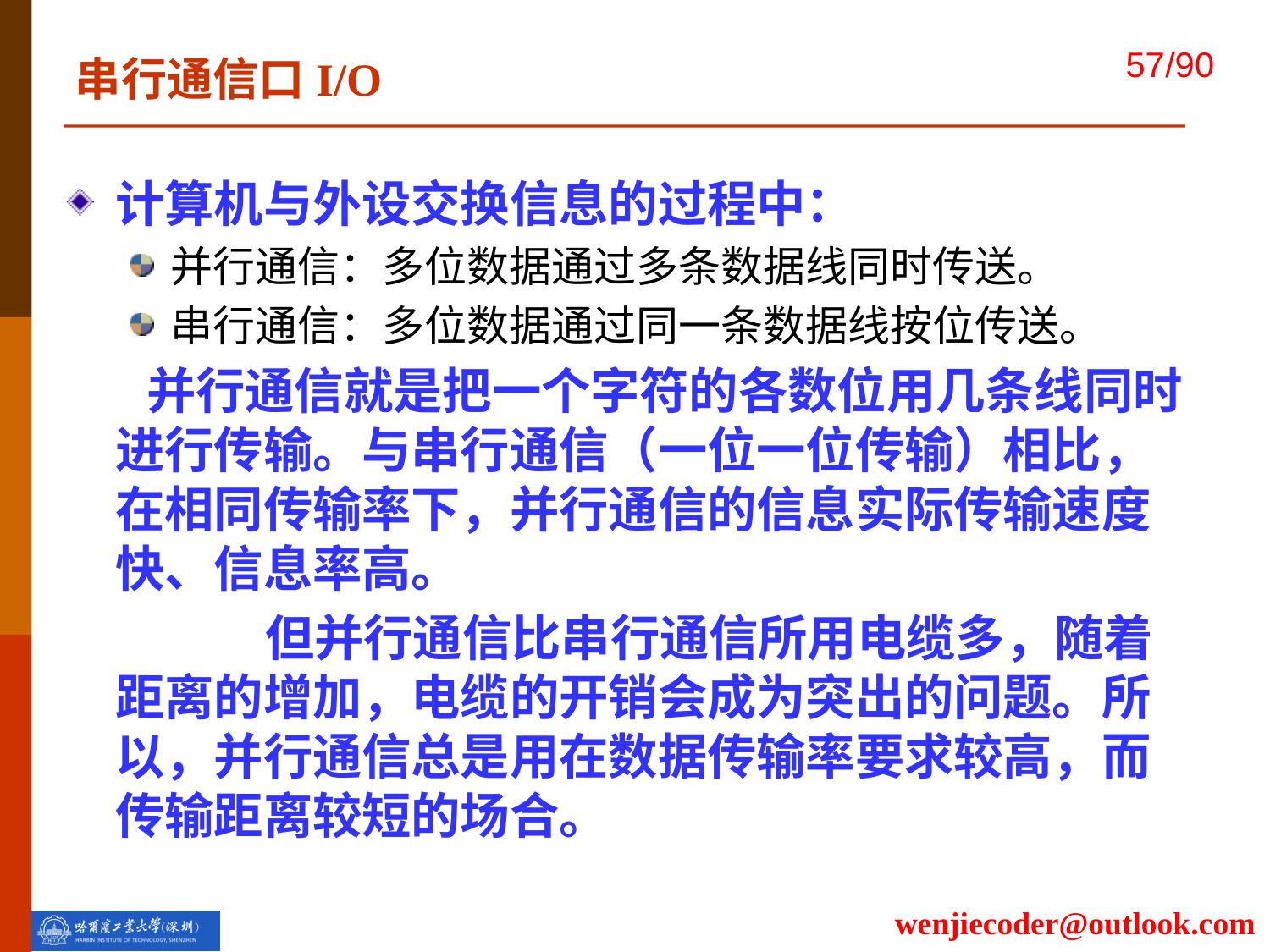

串行通信口I/O
计算机与外设交换信息的过程中：
并行通信：多位数据通过多条数据线同时传送。
串行通信：多位数据通过同一条数据线按位传送。
      并行通信就是把一个字符的各数位用几条线同时进行传输。与串行通信（一位一位传输）相比，在相同传输率下，并行通信的信息实际传输速度快、信息率高。
		 但并行通信比串行通信所用电缆多，随着距离的增加，电缆的开销会成为突出的问题。所以，并行通信总是用在数据传输率要求较高，而传输距离较短的场合。